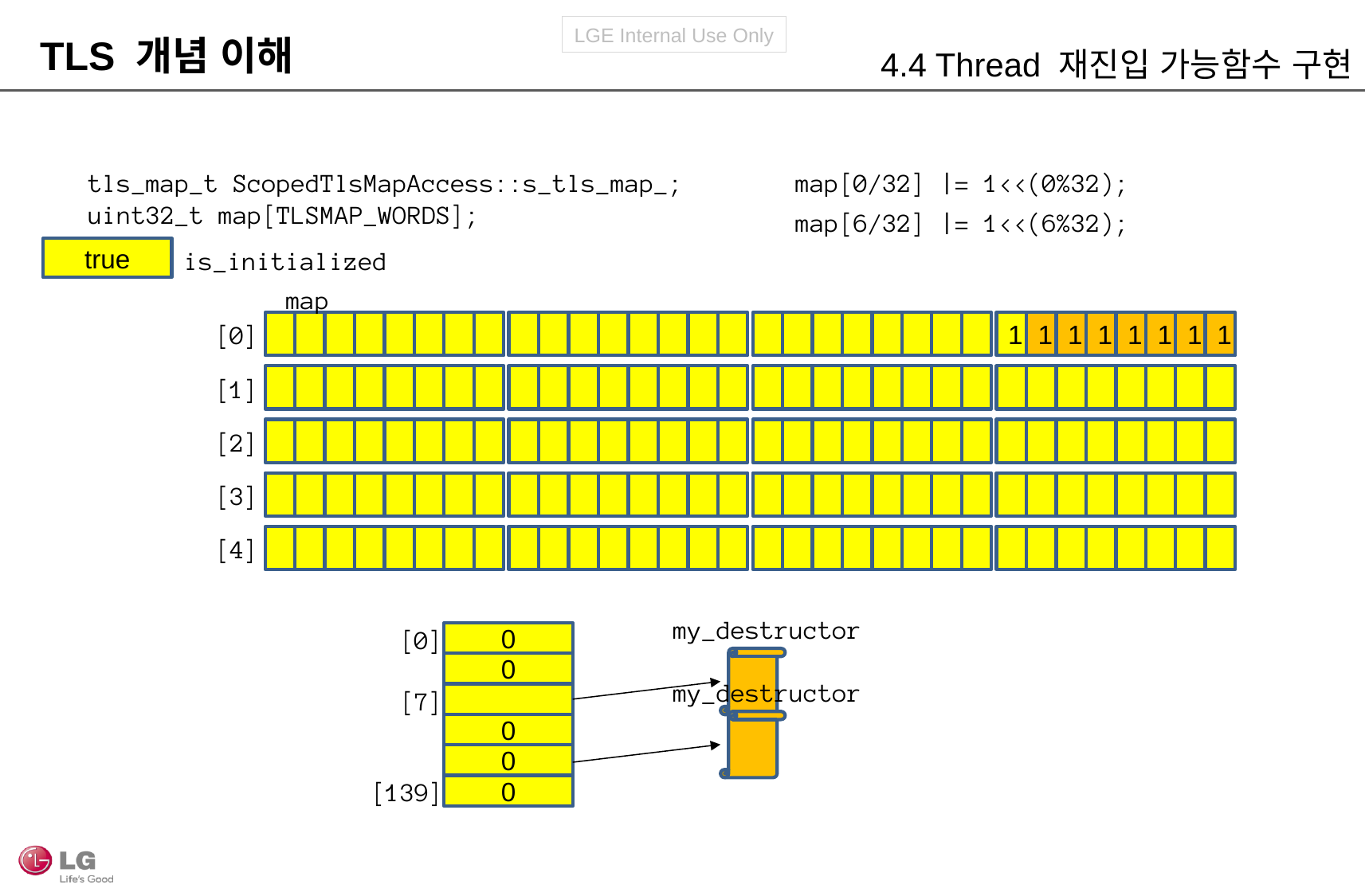

TLS 개념 이해
4.4 Thread 재진입 가능함수 구현

tls_map_t ScopedTlsMapAccess::s_tls_map_;
uint32_t map[TLSMAP_WORDS];

map[0/32] |= 1<<(0%32);
map[6/32] |= 1<<(6%32);
true
is_initialized
map
[0]

1
1
1
1
1
1
1
1
[1]

[2]

[3]

[4]

my_destructor
[0]
0

0
my_destructor
[7]

0
0
[139]
0